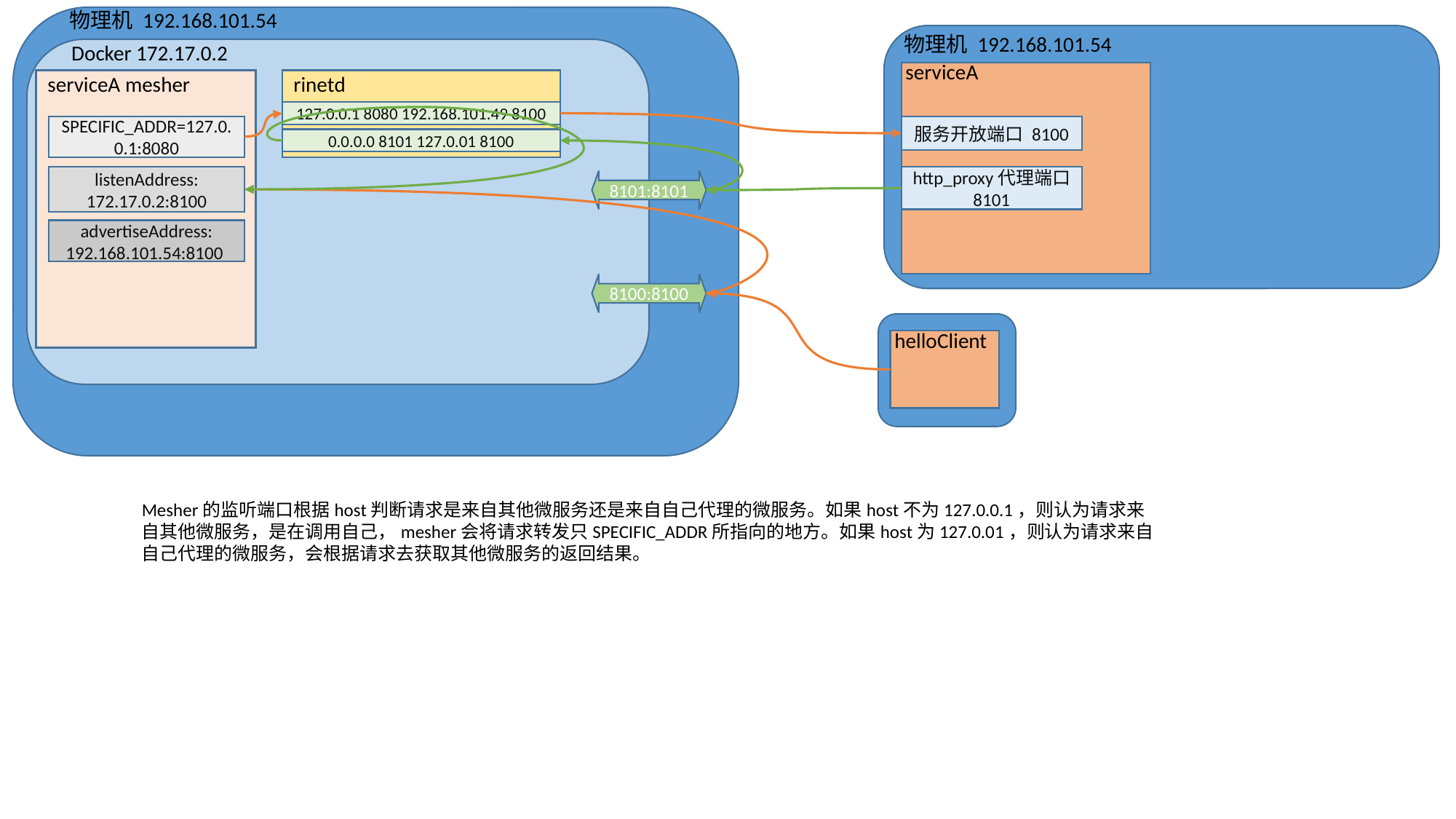

物理机 192.168.101.54

物理机 192.168.101.54
Docker 172.17.0.2

serviceA

rinetd
serviceA mesher

127.0.0.1 8080 192.168.101.49 8100
SPECIFIC_ADDR=127.0.0.1:8080
服务开放端口 8100
0.0.0.0 8101 127.0.01 8100
listenAddress: 172.17.0.2:8100
http_proxy代理端口 8101
8101:8101
advertiseAddress: 192.168.101.54:8100
8100:8100

helloClient

Mesher的监听端口根据host判断请求是来自其他微服务还是来自自己代理的微服务。如果host不为127.0.0.1，则认为请求来自其他微服务，是在调用自己，mesher会将请求转发只SPECIFIC_ADDR所指向的地方。如果host为127.0.01，则认为请求来自自己代理的微服务，会根据请求去获取其他微服务的返回结果。